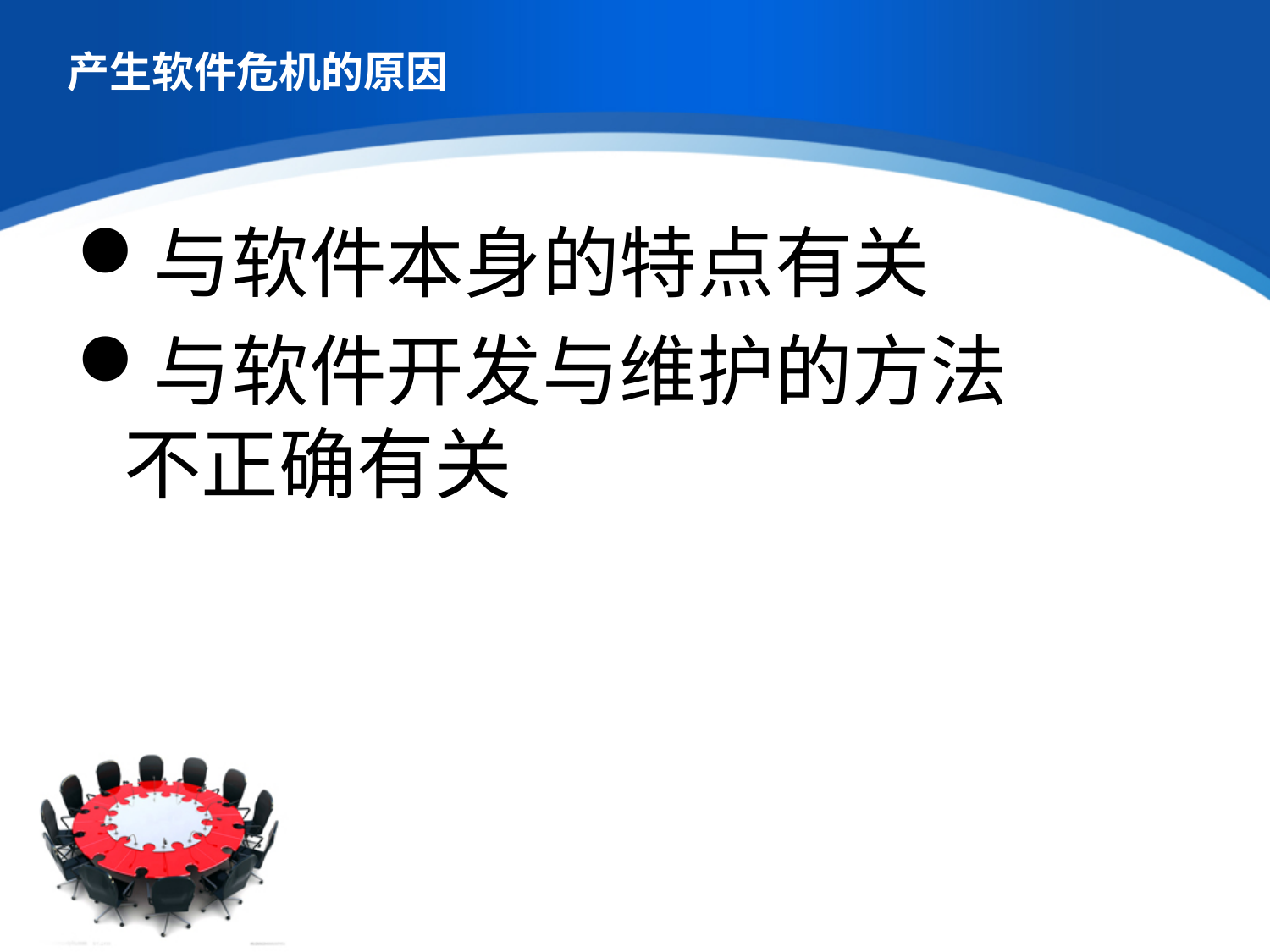

# 产生软件危机的原因
与软件本身的特点有关
与软件开发与维护的方法不正确有关